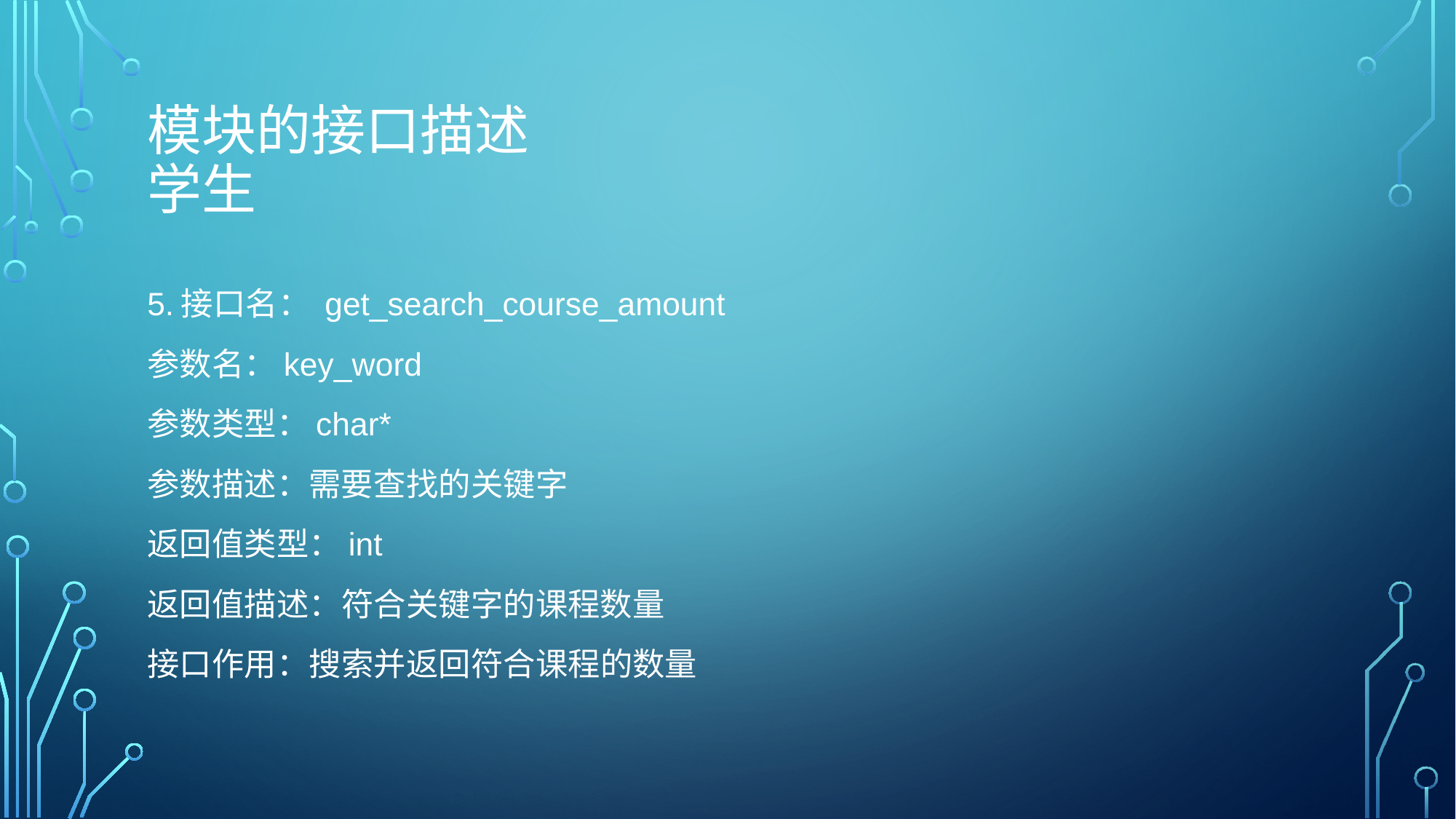

# 模块的接口描述 学生

5.接口名： get_search_course_amount
参数名：key_word
参数类型：char*
参数描述：需要查找的关键字
返回值类型：int
返回值描述：符合关键字的课程数量
接口作用：搜索并返回符合课程的数量